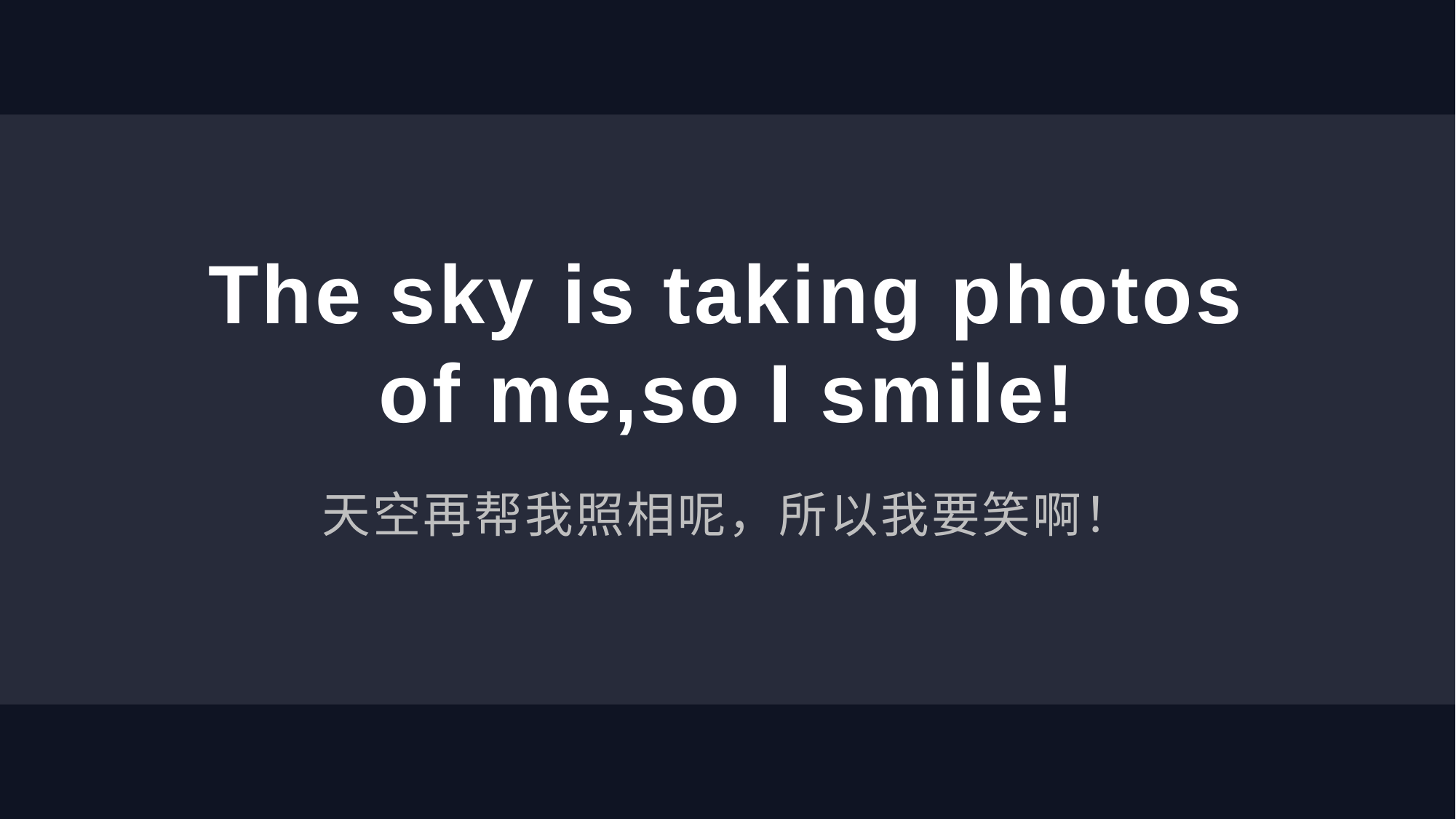

# The sky is taking photos of me,so I smile!
天空再帮我照相呢，所以我要笑啊！